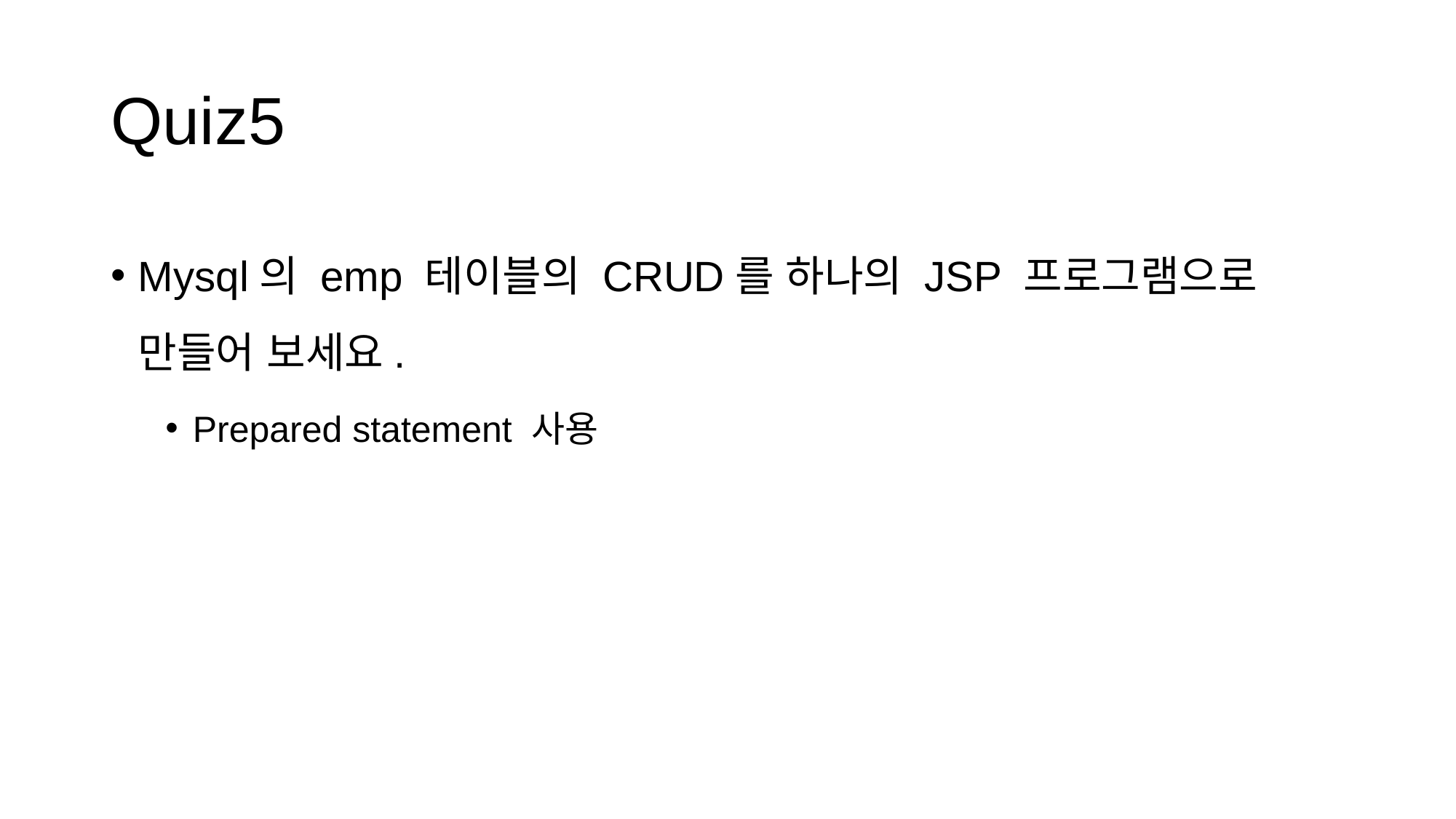

# Quiz5
Mysql의 emp 테이블의 CRUD를 하나의 JSP 프로그램으로 만들어 보세요.
Prepared statement 사용